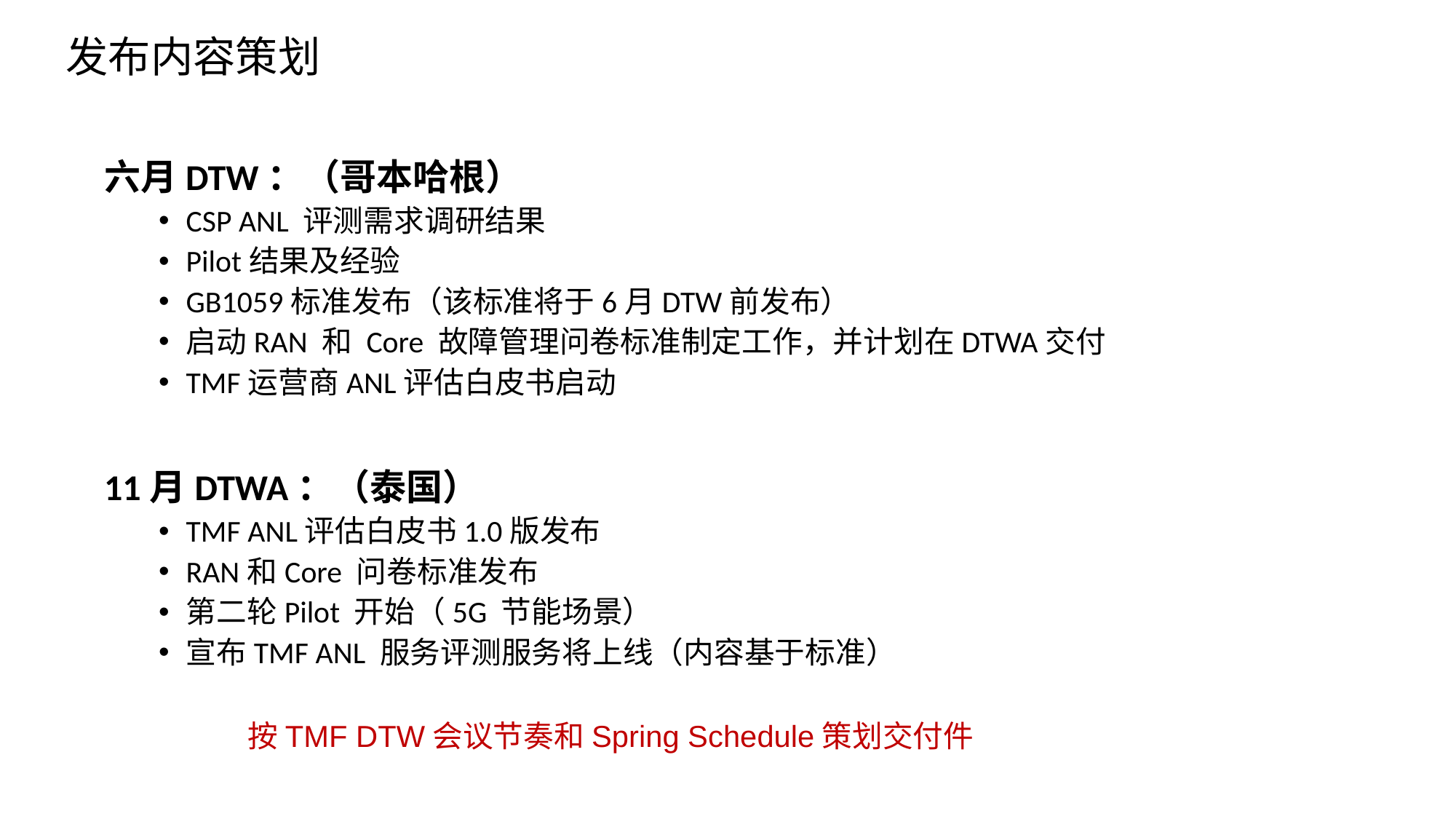

发布内容策划

六月DTW：（哥本哈根）
CSP ANL 评测需求调研结果
Pilot结果及经验
GB1059标准发布（该标准将于6月DTW前发布）
启动RAN 和 Core 故障管理问卷标准制定工作，并计划在DTWA交付
TMF运营商ANL评估白皮书启动

11月DTWA：（泰国）
TMF ANL评估白皮书1.0版发布
RAN和Core 问卷标准发布
第二轮Pilot 开始（5G 节能场景）
宣布TMF ANL 服务评测服务将上线（内容基于标准）

按TMF DTW会议节奏和Spring Schedule策划交付件